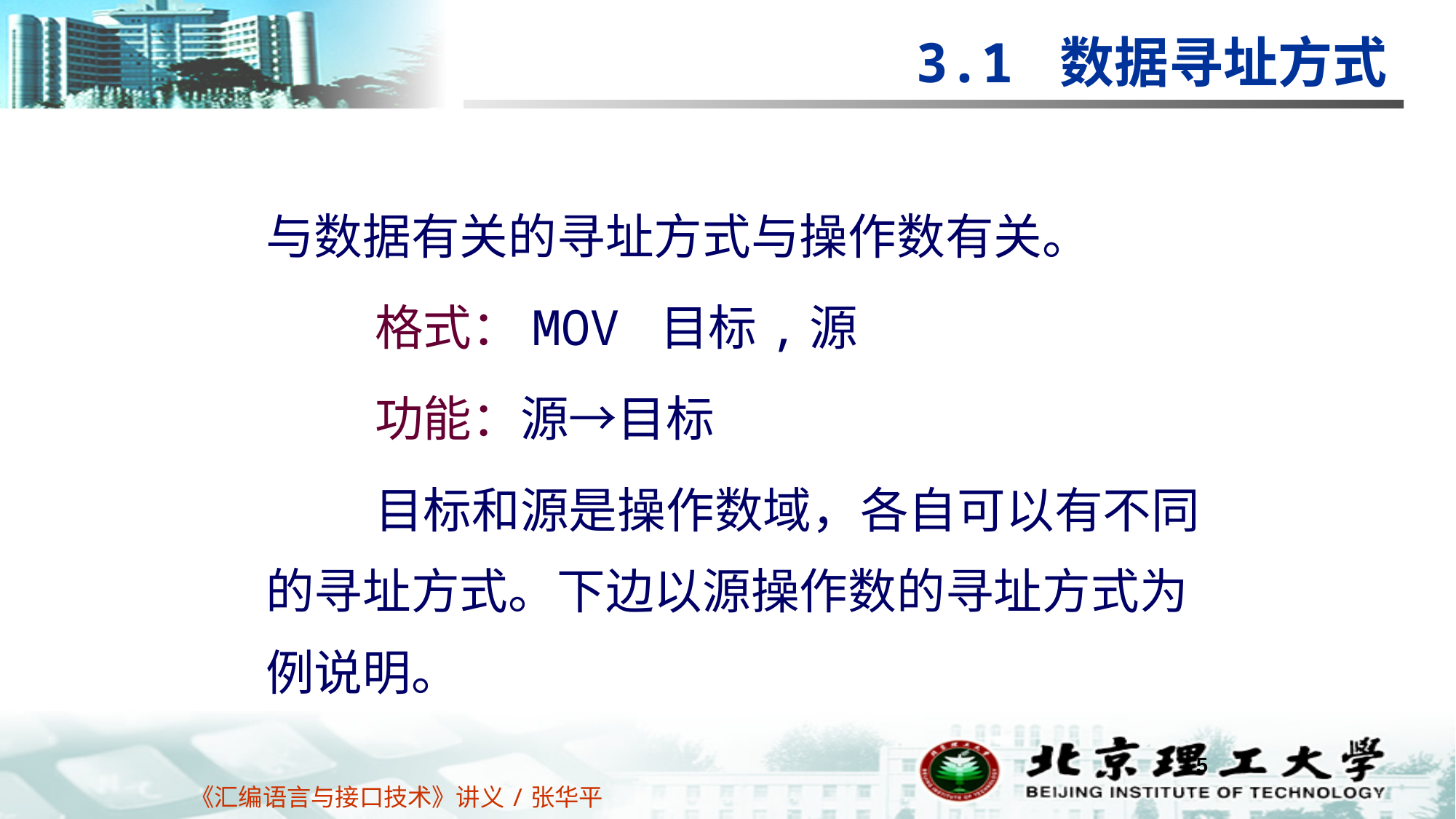

3.1 数据寻址方式
与数据有关的寻址方式与操作数有关。
	格式：MOV 目标,源
	功能：源→目标
	目标和源是操作数域，各自可以有不同的寻址方式。下边以源操作数的寻址方式为例说明。
5